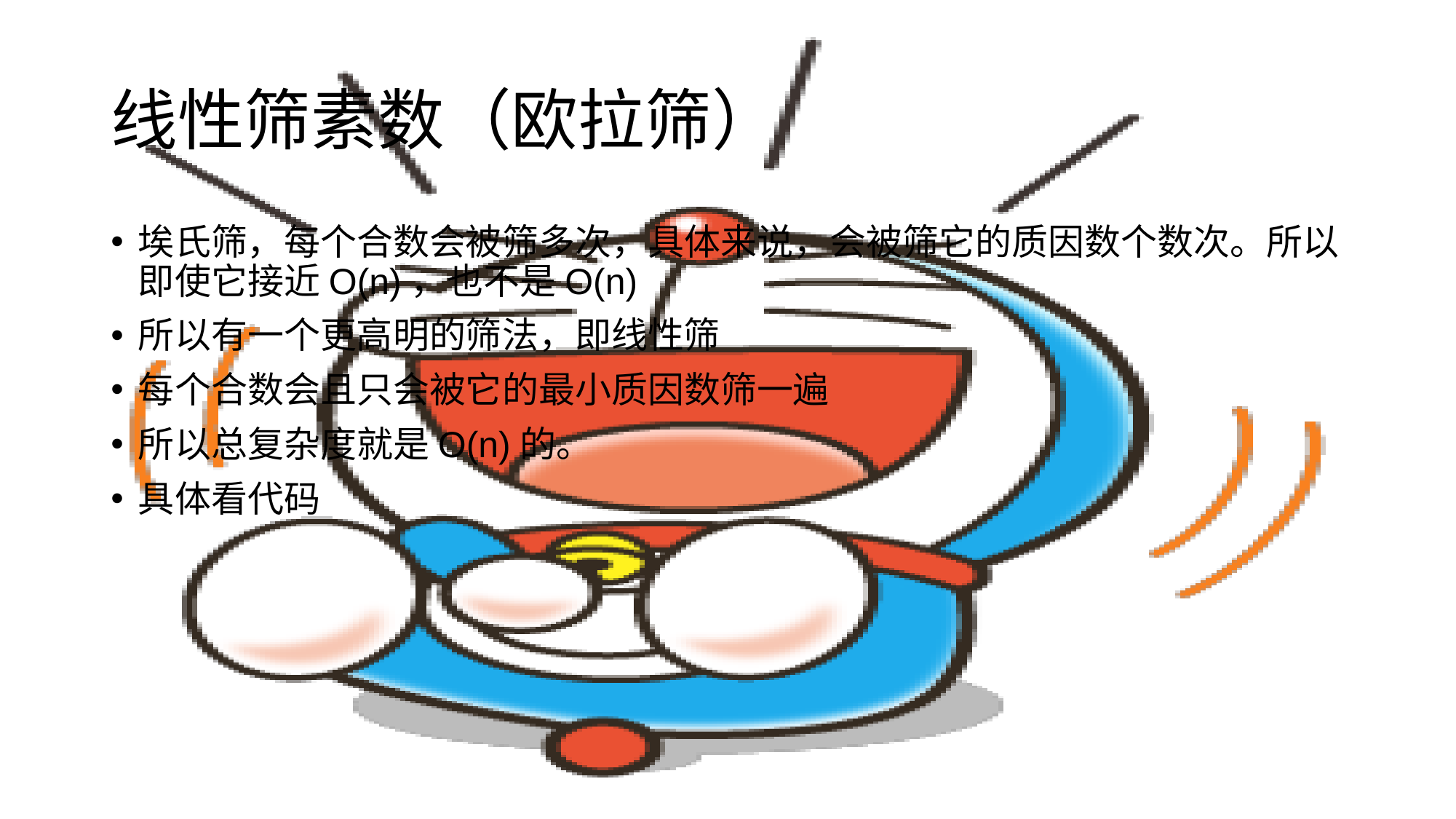

# 线性筛素数（欧拉筛）
埃氏筛，每个合数会被筛多次，具体来说，会被筛它的质因数个数次。所以即使它接近O(n)，也不是O(n)
所以有一个更高明的筛法，即线性筛
每个合数会且只会被它的最小质因数筛一遍
所以总复杂度就是O(n)的。
具体看代码